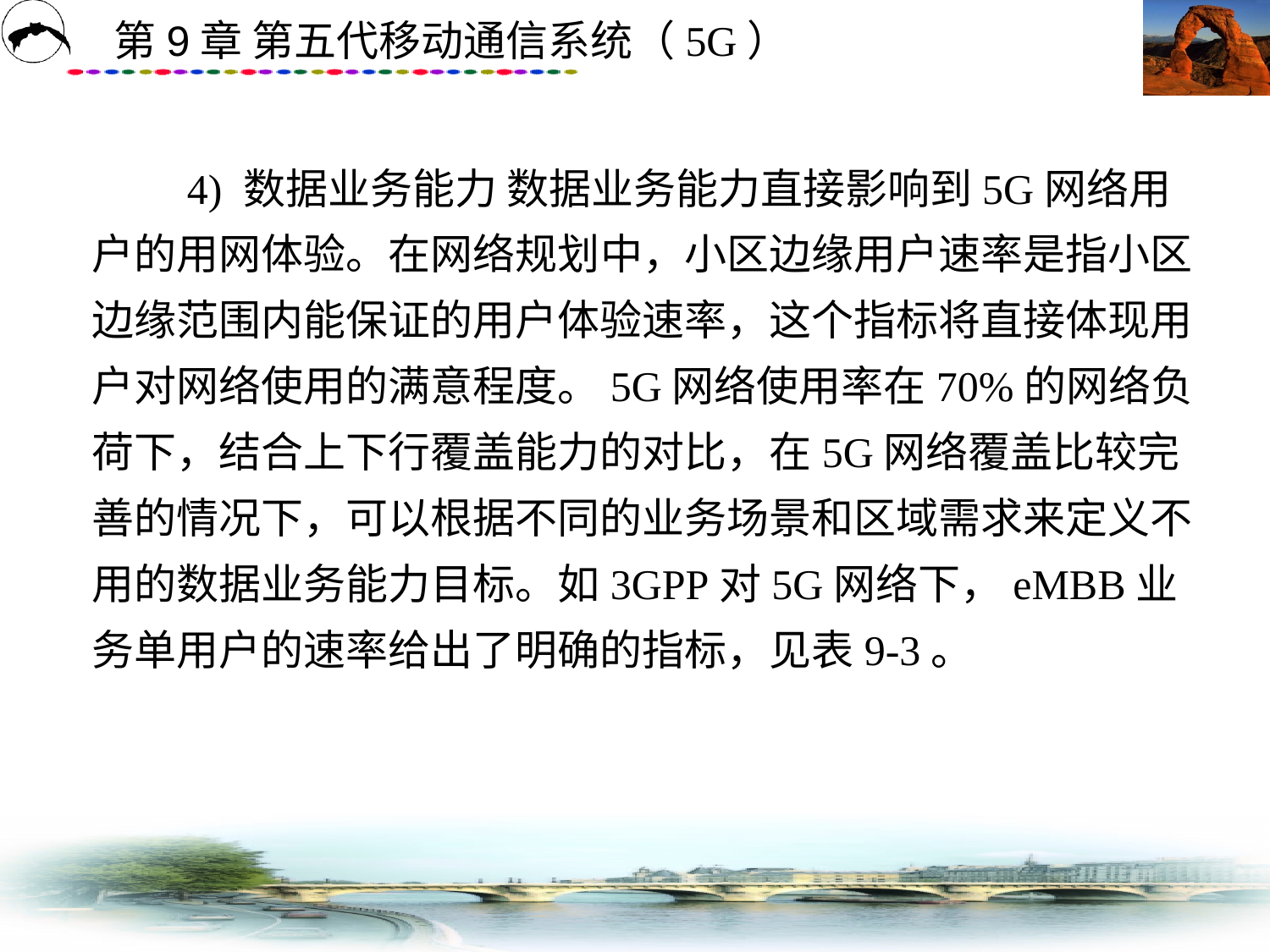

# 4) 数据业务能力 数据业务能力直接影响到5G网络用户的用网体验。在网络规划中，小区边缘用户速率是指小区边缘范围内能保证的用户体验速率，这个指标将直接体现用户对网络使用的满意程度。5G网络使用率在70%的网络负荷下，结合上下行覆盖能力的对比，在5G网络覆盖比较完善的情况下，可以根据不同的业务场景和区域需求来定义不用的数据业务能力目标。如3GPP对5G网络下，eMBB业务单用户的速率给出了明确的指标，见表9-3。